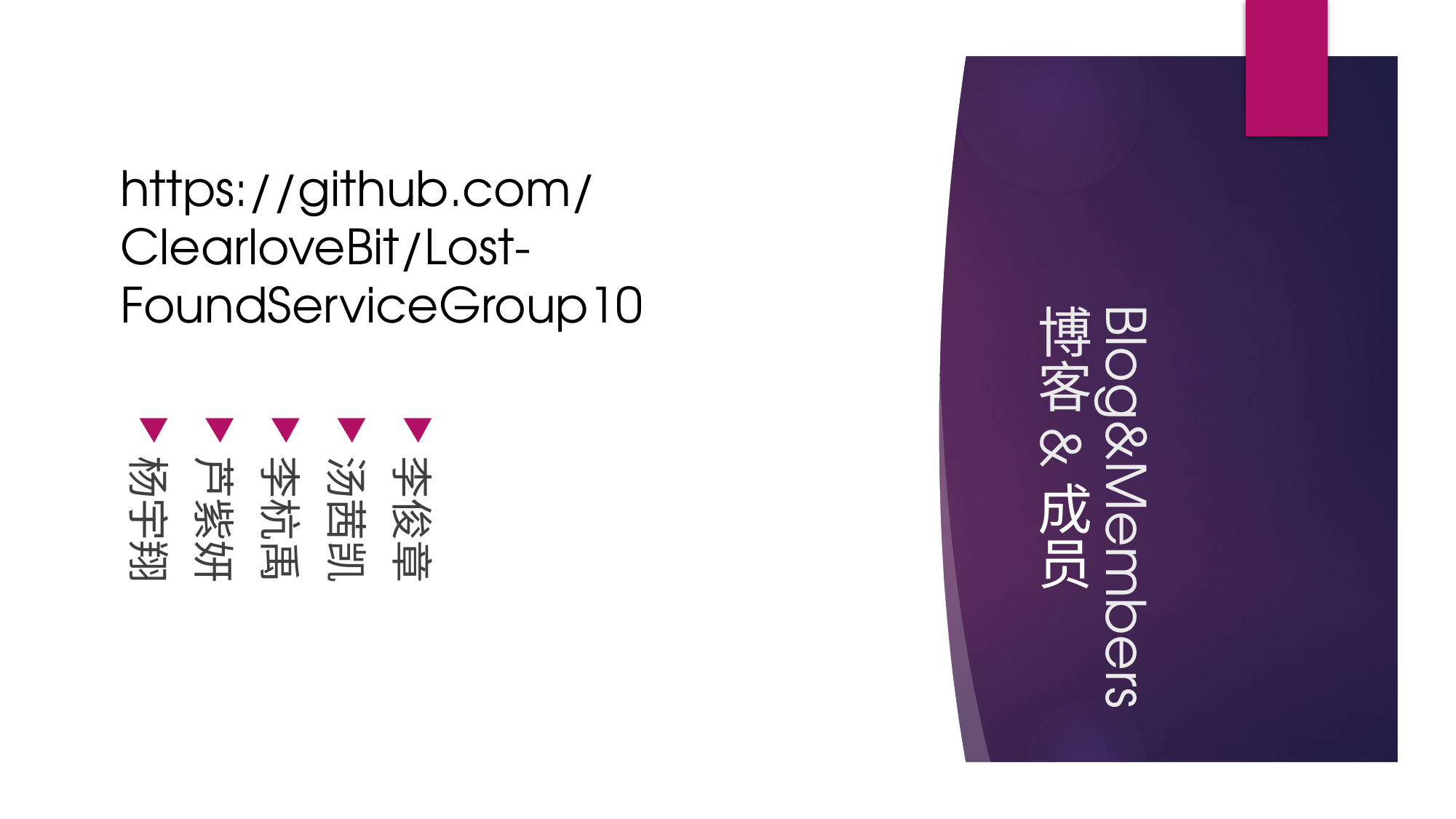

https://github.com/ClearloveBit/Lost-FoundServiceGroup10
# Blog&Members 博客&成员
李俊章
汤茜凯
李杭禹
芦紫妍
杨宇翔